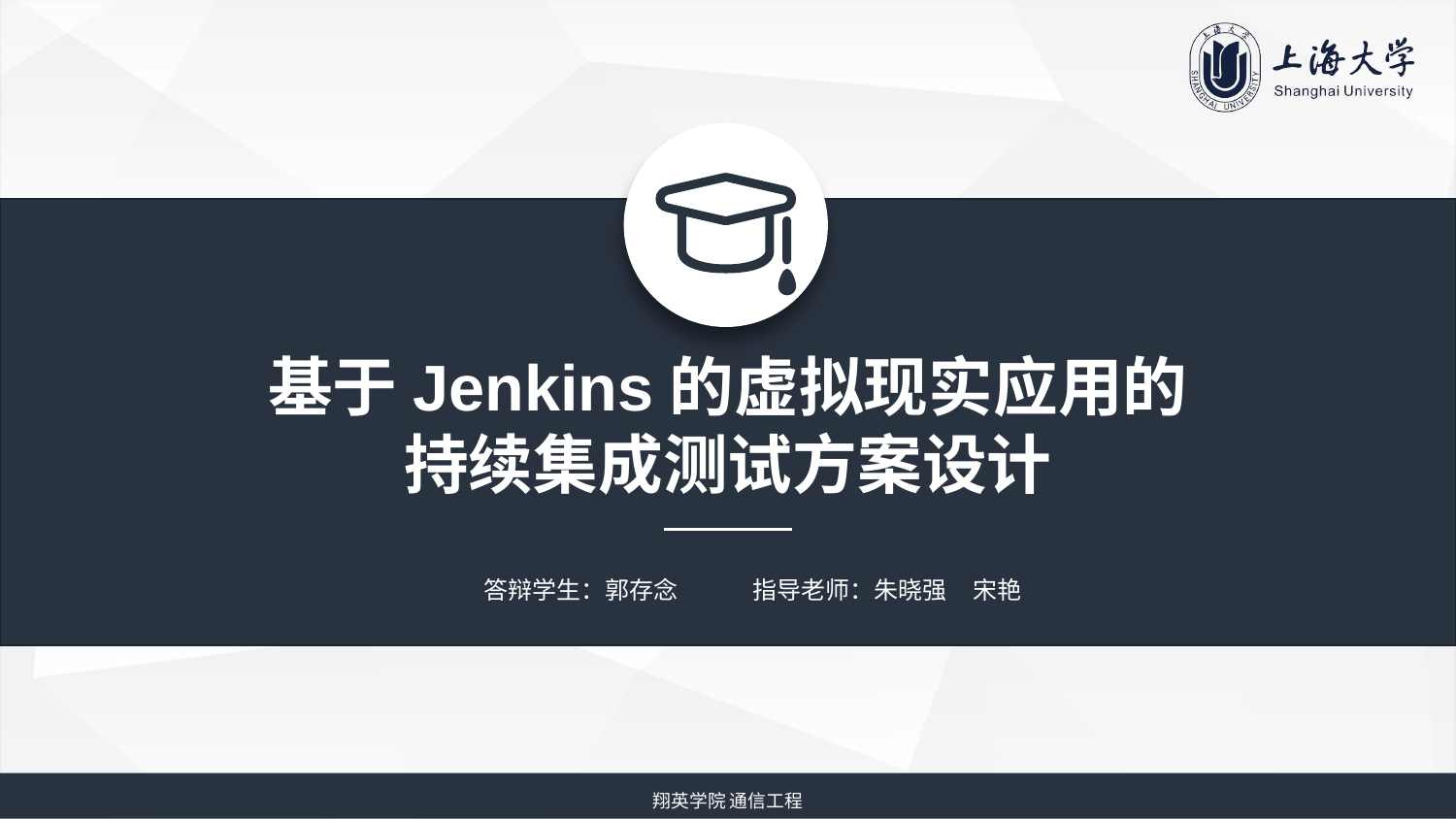

基于Jenkins的虚拟现实应用的
持续集成测试方案设计
答辩学生：郭存念
指导老师：朱晓强     宋艳
翔英学院 通信工程